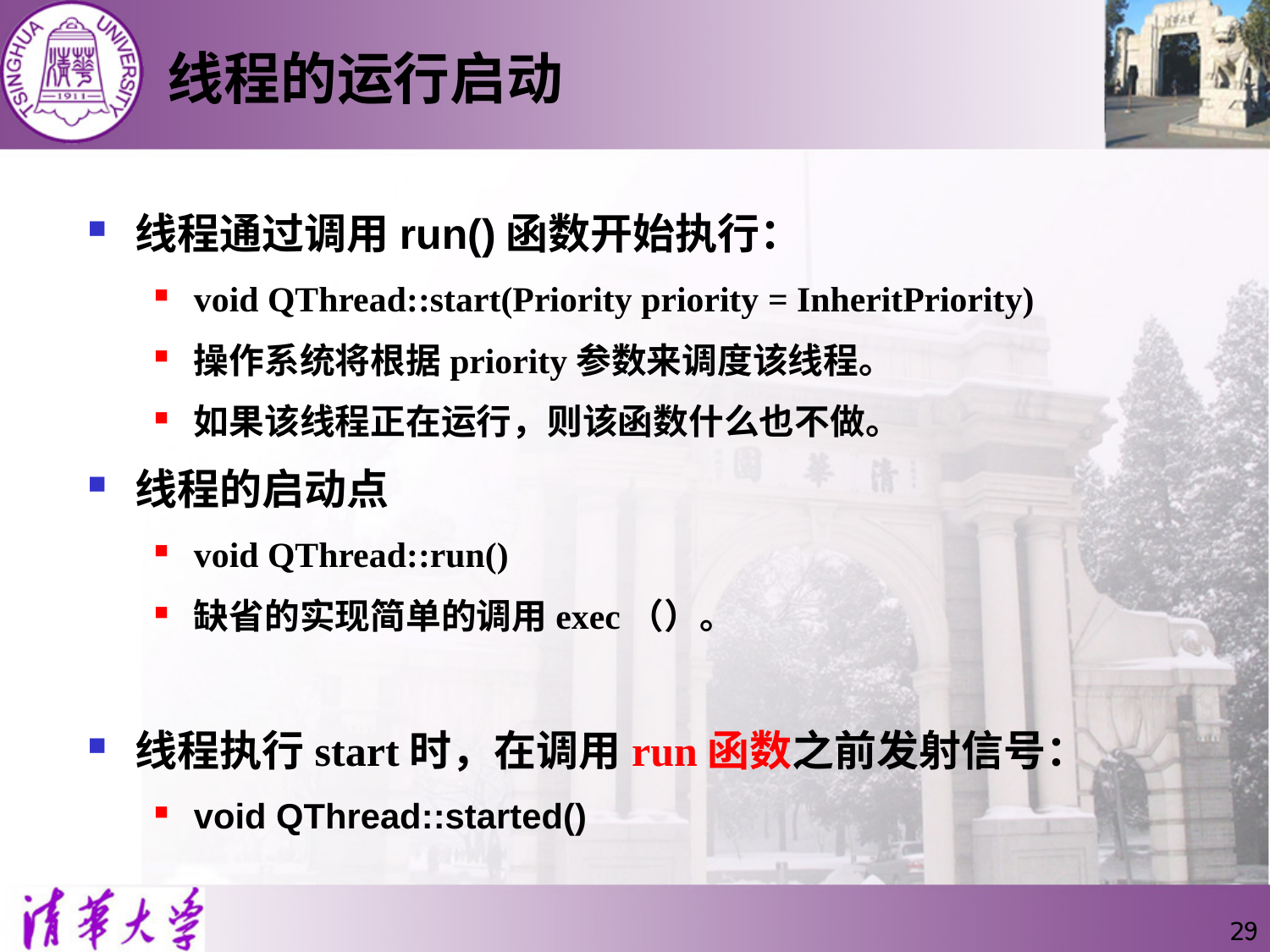

# 线程的运行启动
线程通过调用run()函数开始执行：
void QThread::start(Priority priority = InheritPriority)
操作系统将根据priority参数来调度该线程。
如果该线程正在运行，则该函数什么也不做。
线程的启动点
void QThread::run()
缺省的实现简单的调用exec（）。

线程执行start时，在调用run函数之前发射信号：
void QThread::started()

29